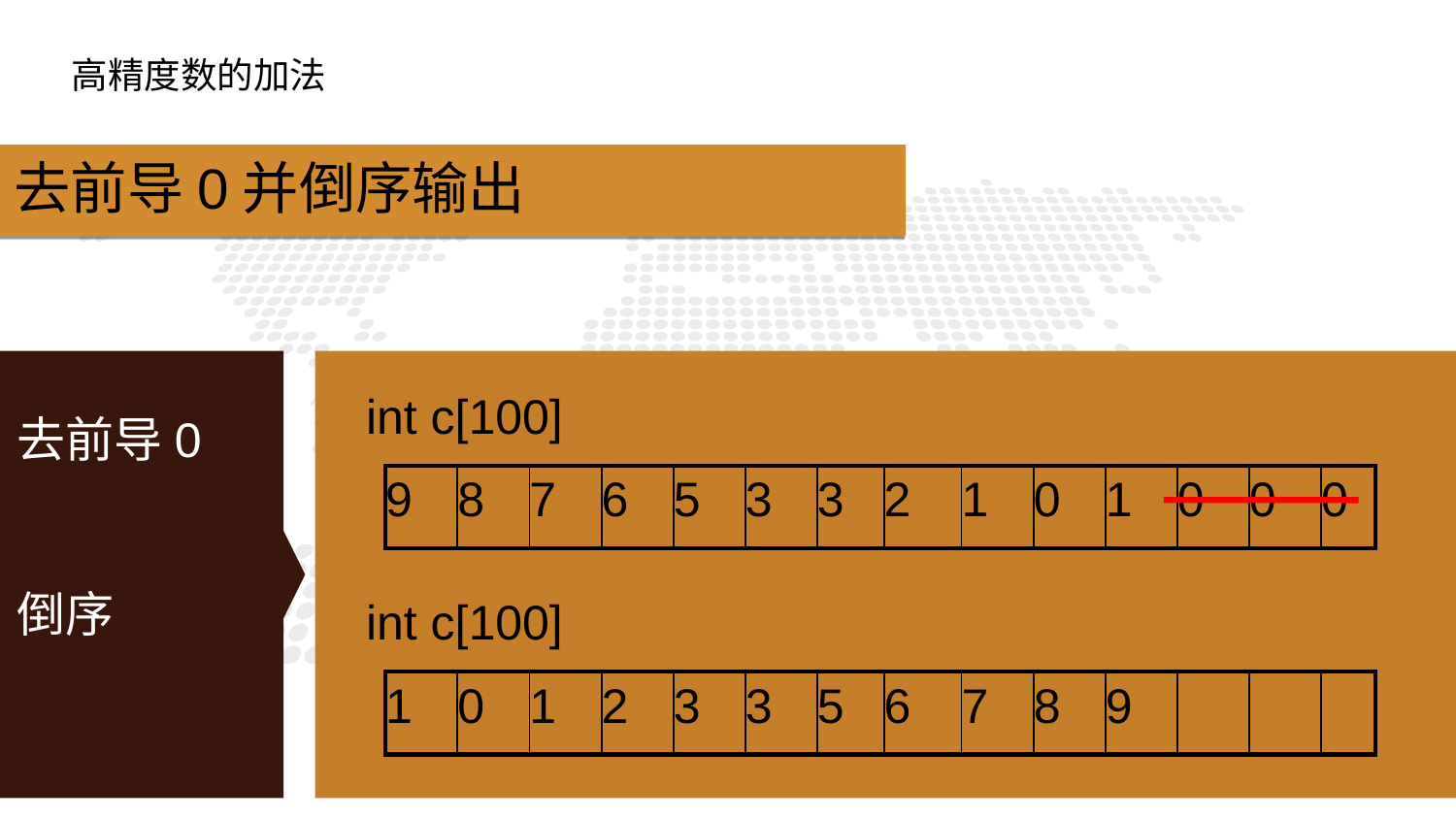

高精度数的加法
去前导0并倒序输出
1

 int c[100]
去前导0

倒序

| 9 | 8 | 7 | 6 | 5 | 3 | 3 | 2 | 1 | 0 | 1 | 0 | 0 | 0 |
| --- | --- | --- | --- | --- | --- | --- | --- | --- | --- | --- | --- | --- | --- |

PART  ONE
 int c[100]
| 1 | 0 | 1 | 2 | 3 | 3 | 5 | 6 | 7 | 8 | 9 |  |  |  |
| --- | --- | --- | --- | --- | --- | --- | --- | --- | --- | --- | --- | --- | --- |